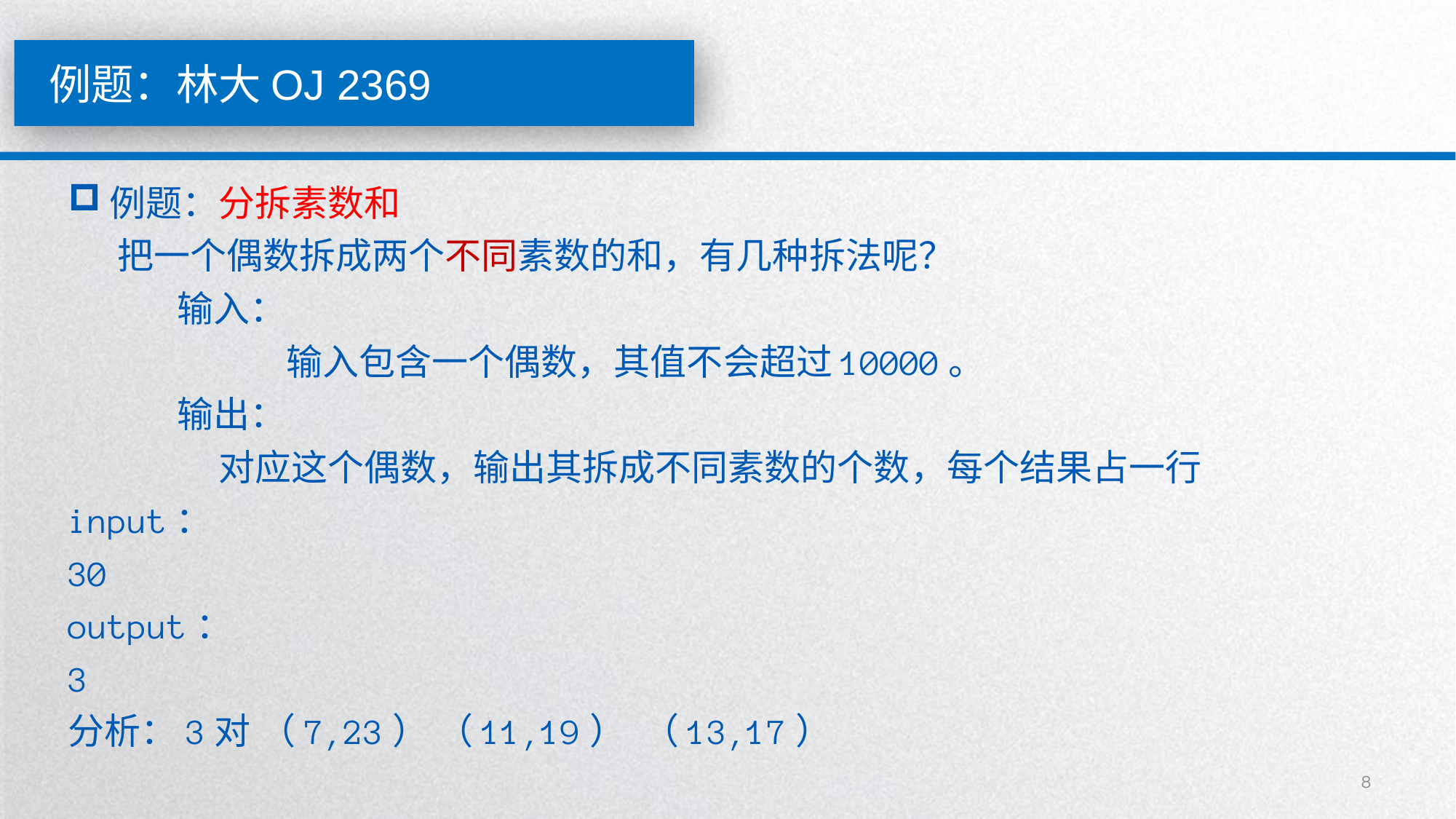

例题：林大OJ 2369
例题：分拆素数和
     把一个偶数拆成两个不同素数的和，有几种拆法呢？
输入：
	输入包含一个偶数，其值不会超过10000。
输出：
	    对应这个偶数，输出其拆成不同素数的个数，每个结果占一行
input：
30
output：
3
分析：3对 （7,23） （11,19）  （13,17）
8